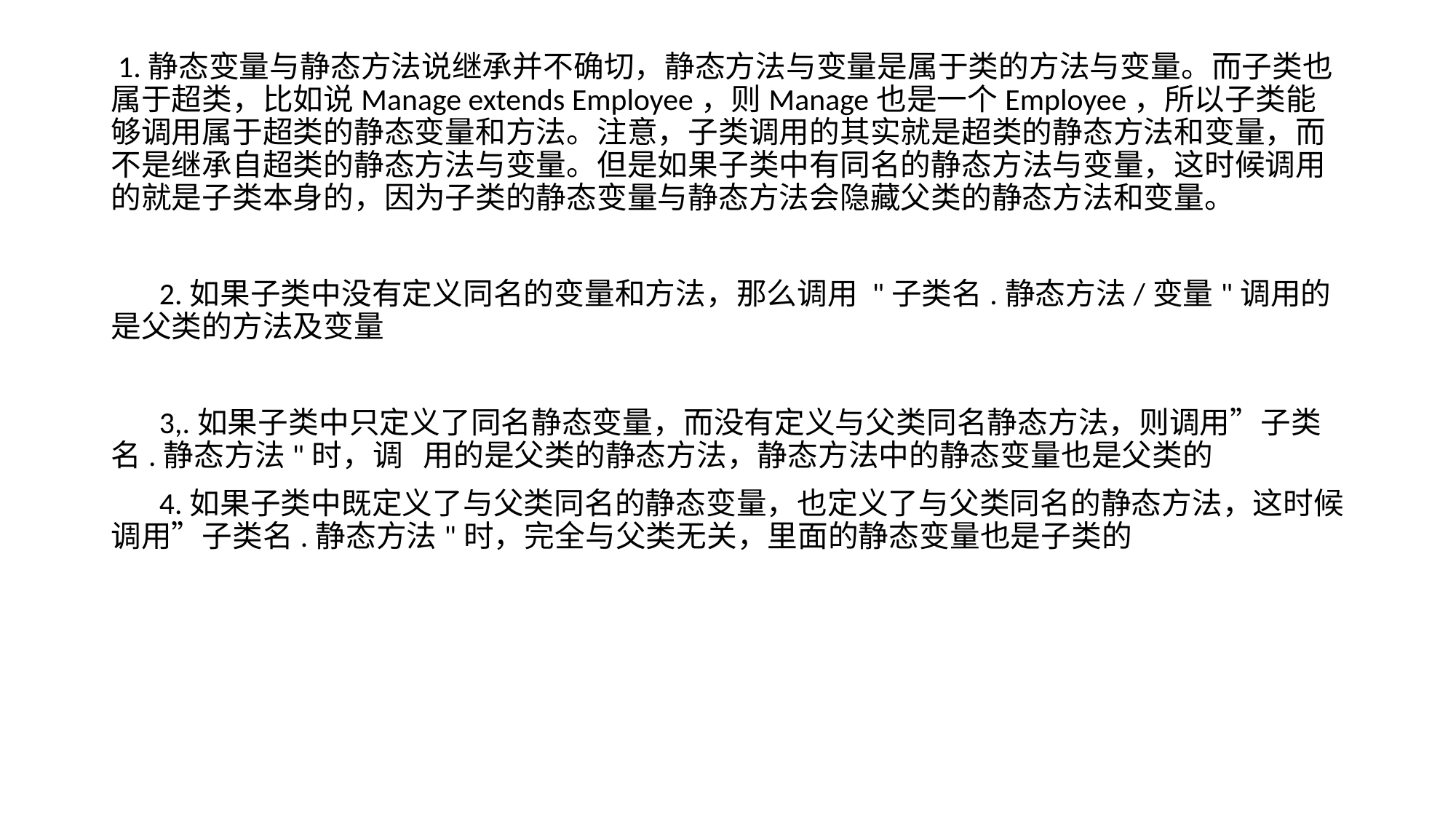

1.静态变量与静态方法说继承并不确切，静态方法与变量是属于类的方法与变量。而子类也属于超类，比如说Manage extends Employee，则Manage也是一个Employee，所以子类能够调用属于超类的静态变量和方法。注意，子类调用的其实就是超类的静态方法和变量，而不是继承自超类的静态方法与变量。但是如果子类中有同名的静态方法与变量，这时候调用的就是子类本身的，因为子类的静态变量与静态方法会隐藏父类的静态方法和变量。

       2.如果子类中没有定义同名的变量和方法，那么调用 "子类名.静态方法/变量"调用的是父类的方法及变量

       3,.如果子类中只定义了同名静态变量，而没有定义与父类同名静态方法，则调用”子类名.静态方法"时，调   用的是父类的静态方法，静态方法中的静态变量也是父类的
       4.如果子类中既定义了与父类同名的静态变量，也定义了与父类同名的静态方法，这时候调用”子类名.静态方法"时，完全与父类无关，里面的静态变量也是子类的